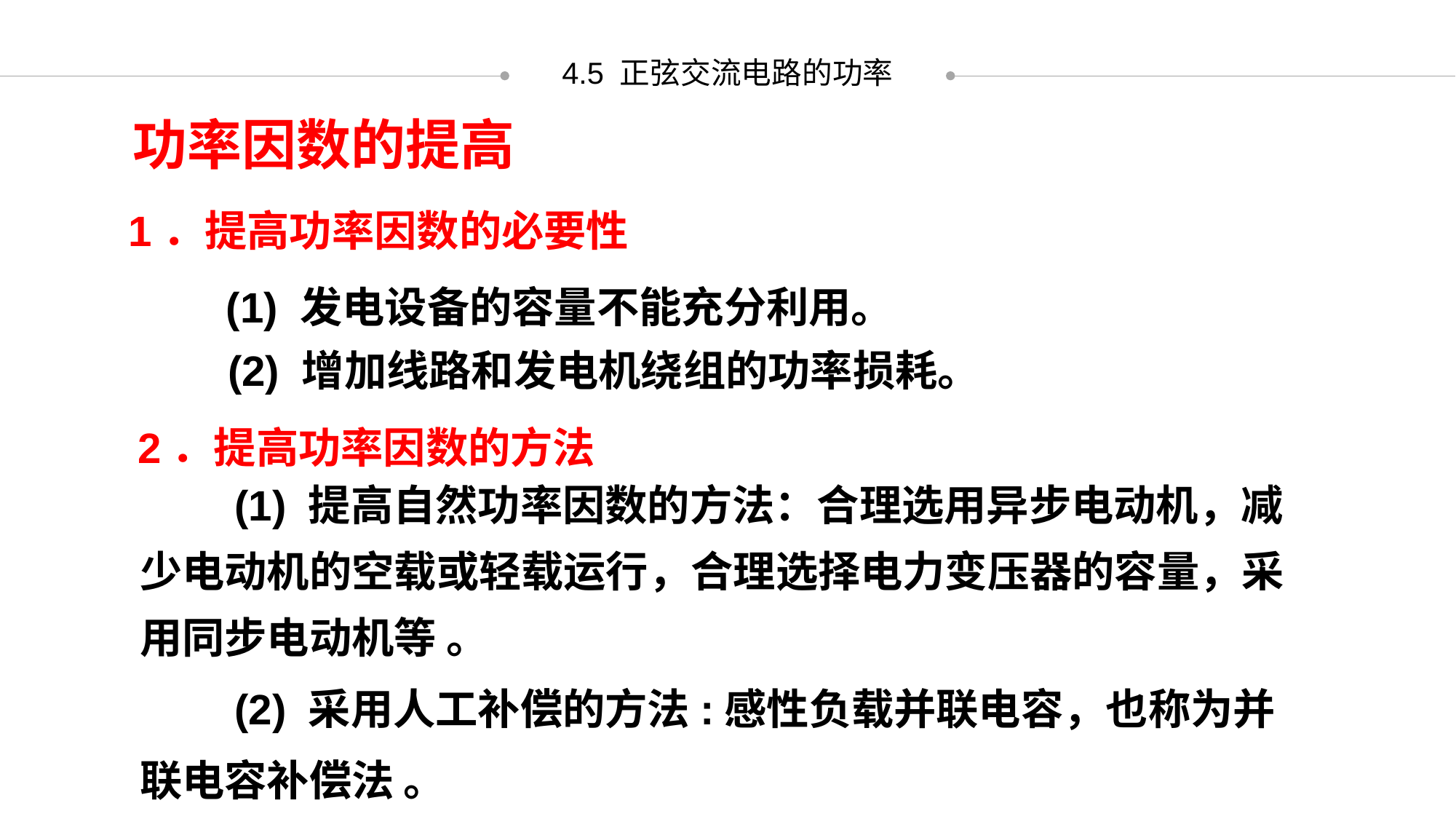

4.5 正弦交流电路的功率
功率因数的提高
1．提高功率因数的必要性
(1) 发电设备的容量不能充分利用。
(2) 增加线路和发电机绕组的功率损耗。
2．提高功率因数的方法
        (1) 提高自然功率因数的方法：合理选用异步电动机，减少电动机的空载或轻载运行，合理选择电力变压器的容量，采用同步电动机等 。
        (2) 采用人工补偿的方法:感性负载并联电容，也称为并联电容补偿法 。